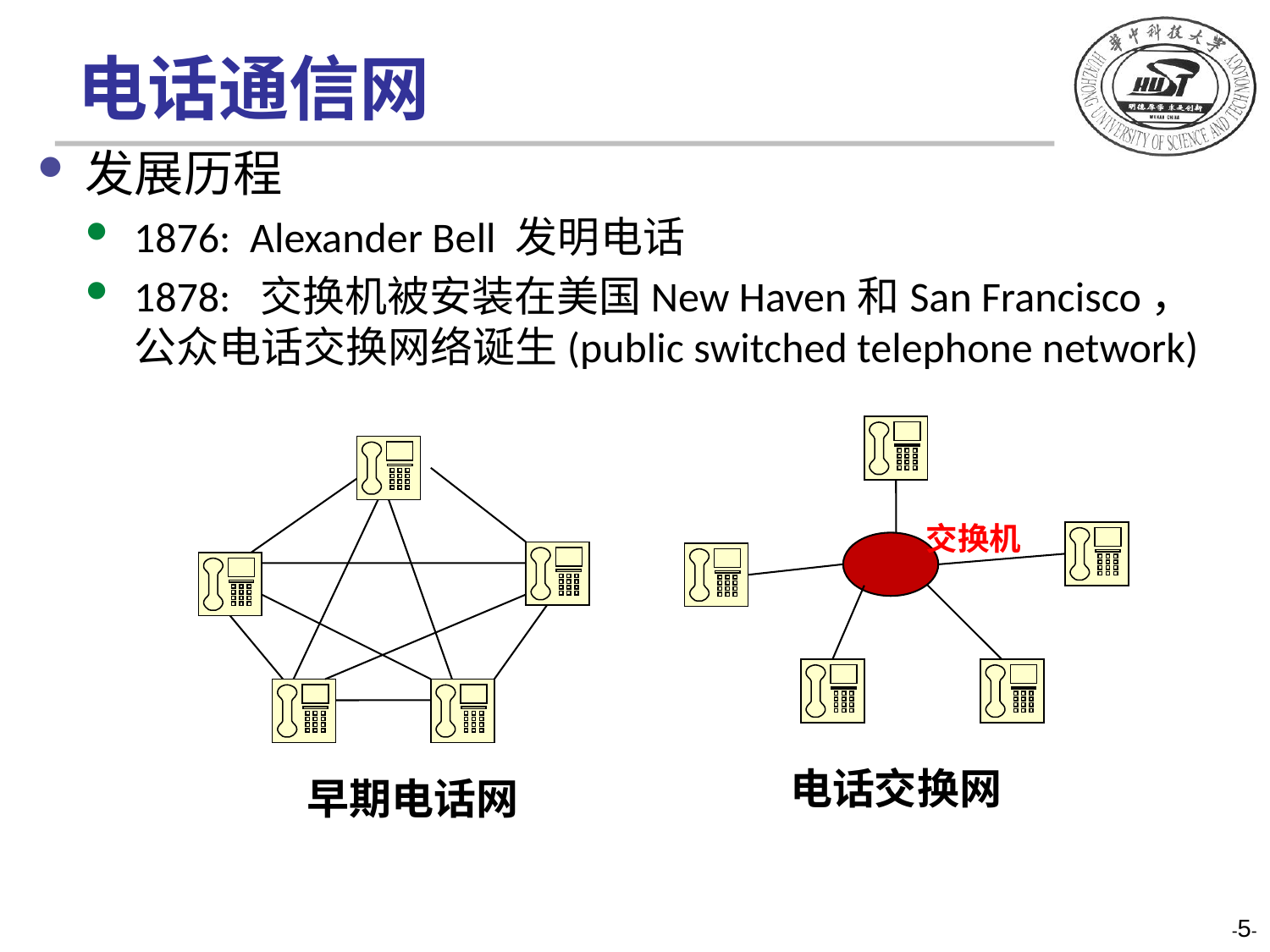

# 电话通信网
发展历程
1876:  Alexander Bell 发明电话
1878:  交换机被安装在美国New Haven和San Francisco， 公众电话交换网络诞生(public switched telephone network)

交换机
电话交换网

早期电话网
-5-